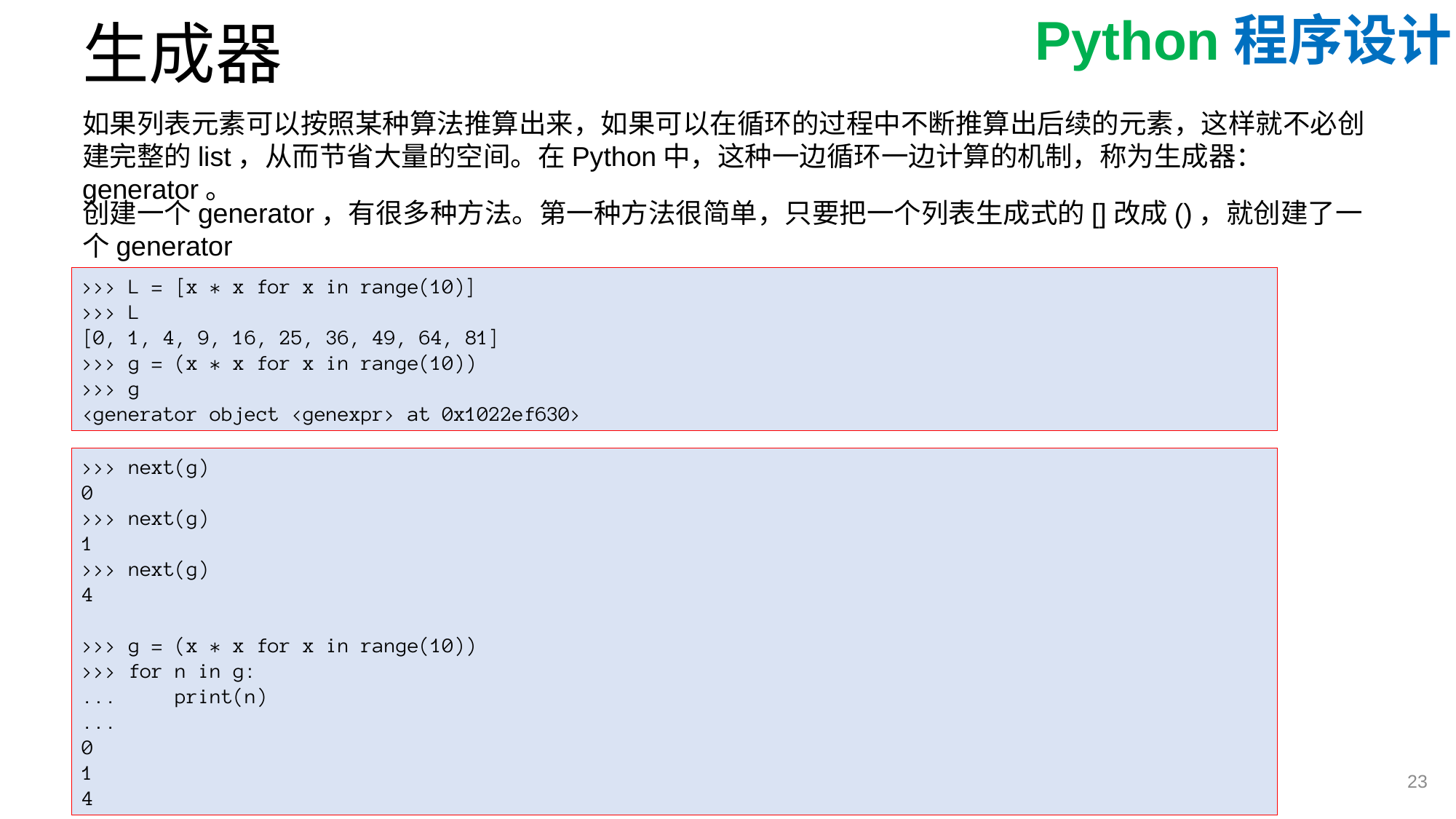

# 生成器
如果列表元素可以按照某种算法推算出来，如果可以在循环的过程中不断推算出后续的元素，这样就不必创建完整的list，从而节省大量的空间。在Python中，这种一边循环一边计算的机制，称为生成器：generator。
创建一个generator，有很多种方法。第一种方法很简单，只要把一个列表生成式的[]改成()，就创建了一个generator
>>> L = [x * x for x in range(10)]
>>> L
[0, 1, 4, 9, 16, 25, 36, 49, 64, 81]
>>> g = (x * x for x in range(10))
>>> g
<generator object <genexpr> at 0x1022ef630>
>>> next(g)
0
>>> next(g)
1
>>> next(g)
4

>>> g = (x * x for x in range(10))
>>> for n in g:
...     print(n)
...
0
1
4
23